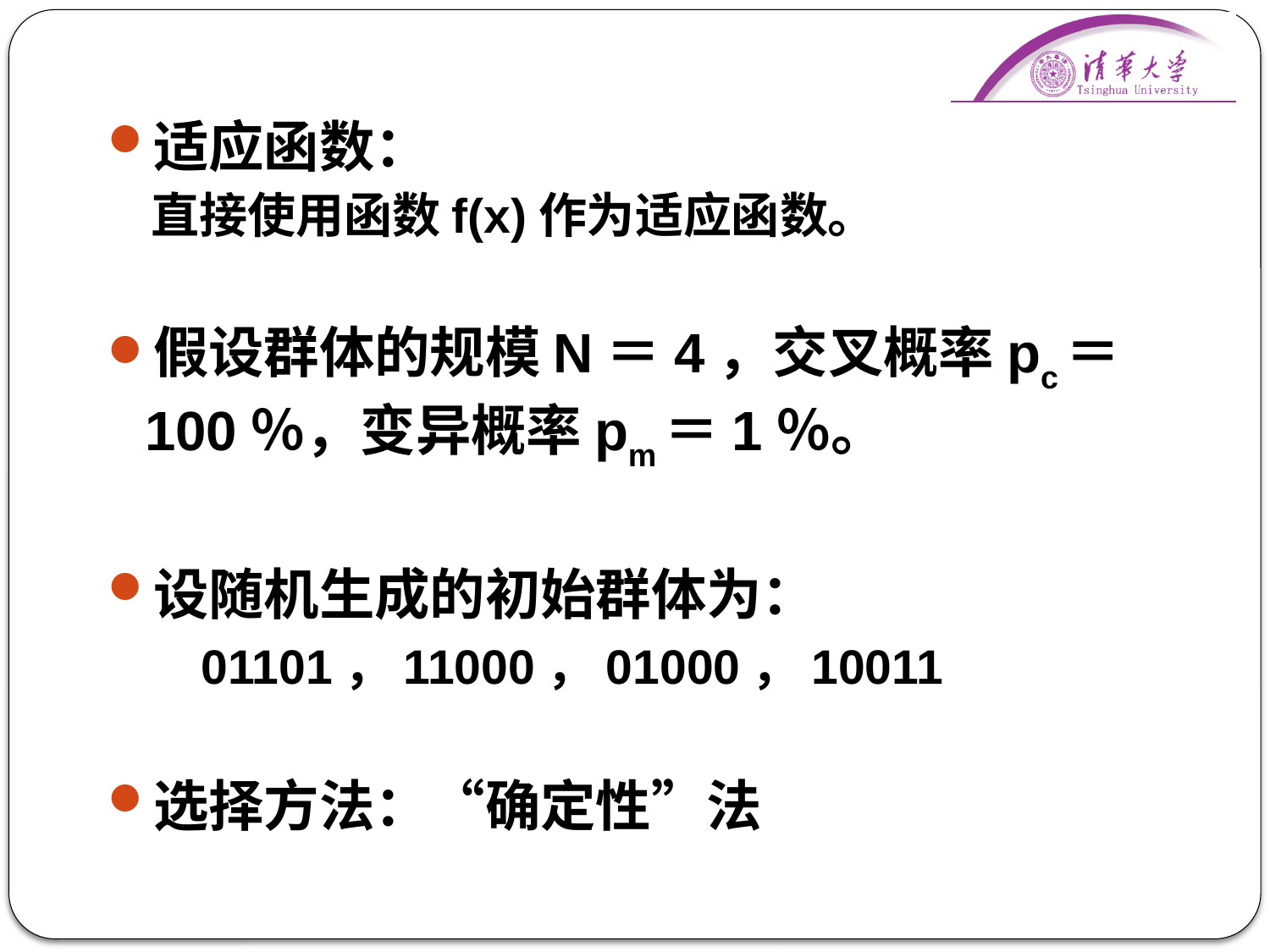

适应函数：
直接使用函数f(x)作为适应函数。

假设群体的规模N＝4，交叉概率pc＝100％，变异概率pm＝1％。

设随机生成的初始群体为：
       01101，11000，01000，10011

选择方法：“确定性”法